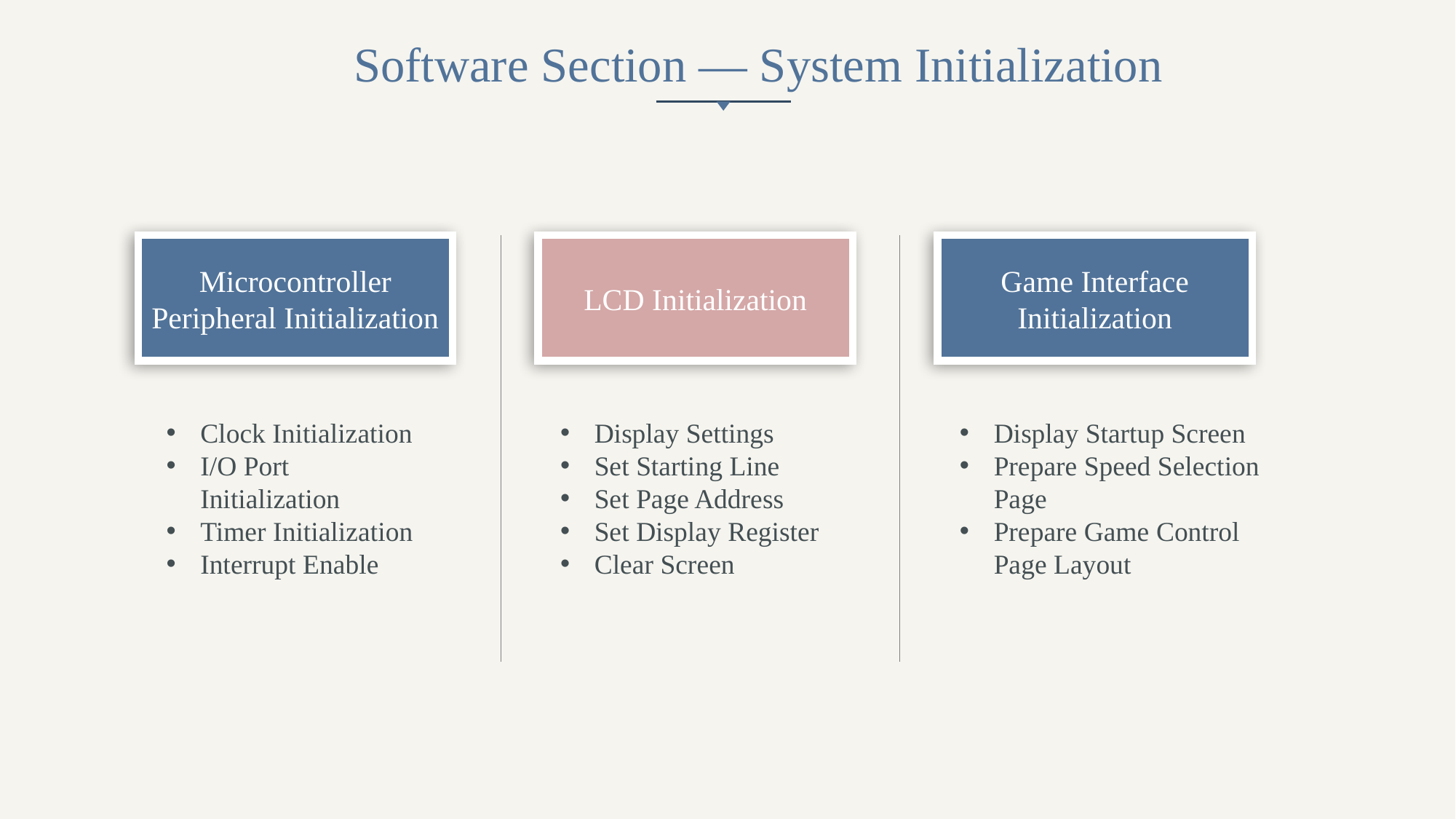

Software Section — System Initialization
Microcontroller Peripheral Initialization
LCD Initialization
Game Interface Initialization
Clock Initialization
I/O Port Initialization
Timer Initialization
Interrupt Enable
Display Settings
Set Starting Line
Set Page Address
Set Display Register
Clear Screen
Display Startup Screen
Prepare Speed Selection Page
Prepare Game Control Page Layout
延迟符号